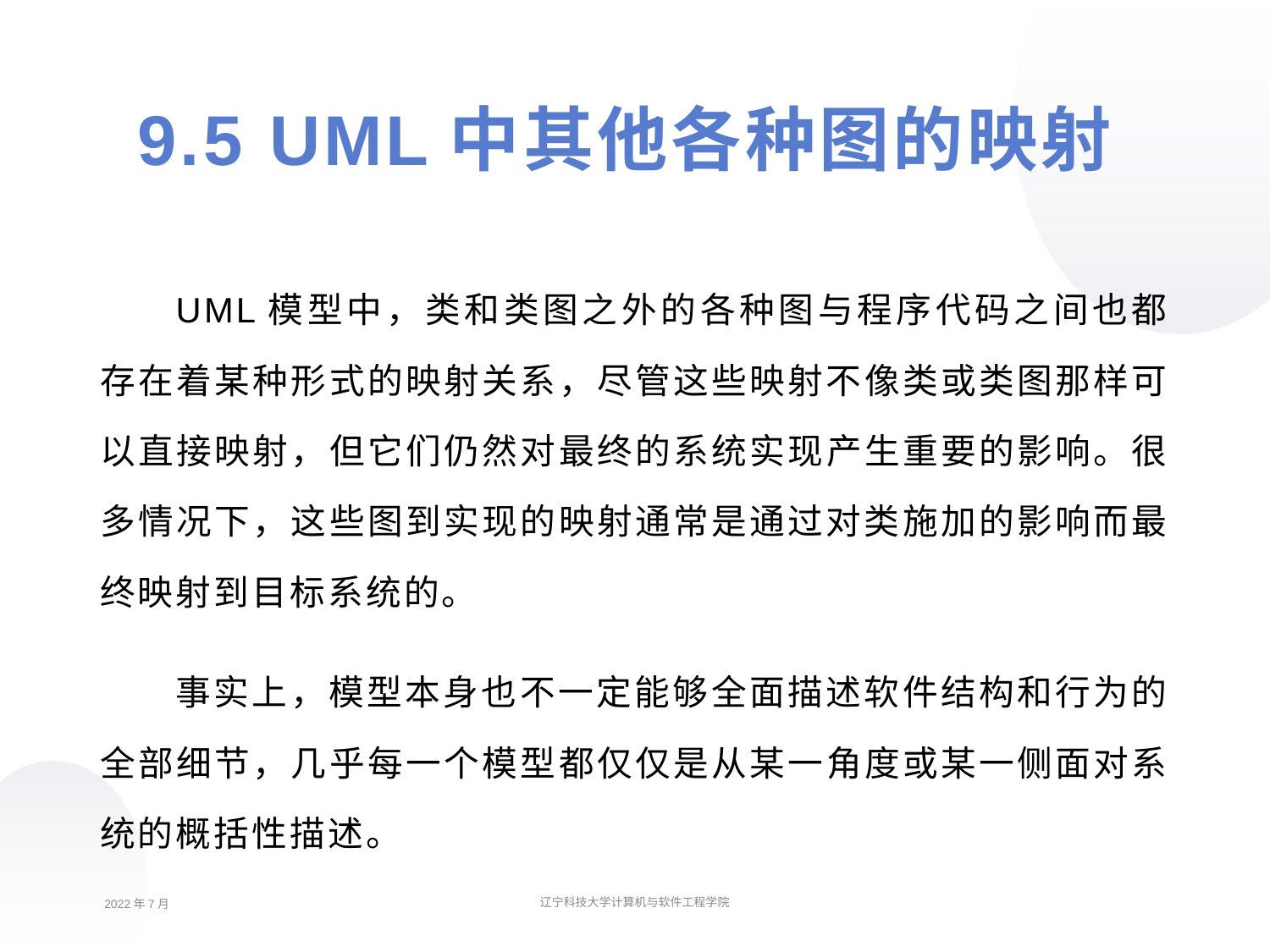

9.5 UML中其他各种图的映射
UML模型中，类和类图之外的各种图与程序代码之间也都存在着某种形式的映射关系，尽管这些映射不像类或类图那样可以直接映射，但它们仍然对最终的系统实现产生重要的影响。很多情况下，这些图到实现的映射通常是通过对类施加的影响而最终映射到目标系统的。
事实上，模型本身也不一定能够全面描述软件结构和行为的全部细节，几乎每一个模型都仅仅是从某一角度或某一侧面对系统的概括性描述。

2022年7月
辽宁科技大学计算机与软件工程学院
76